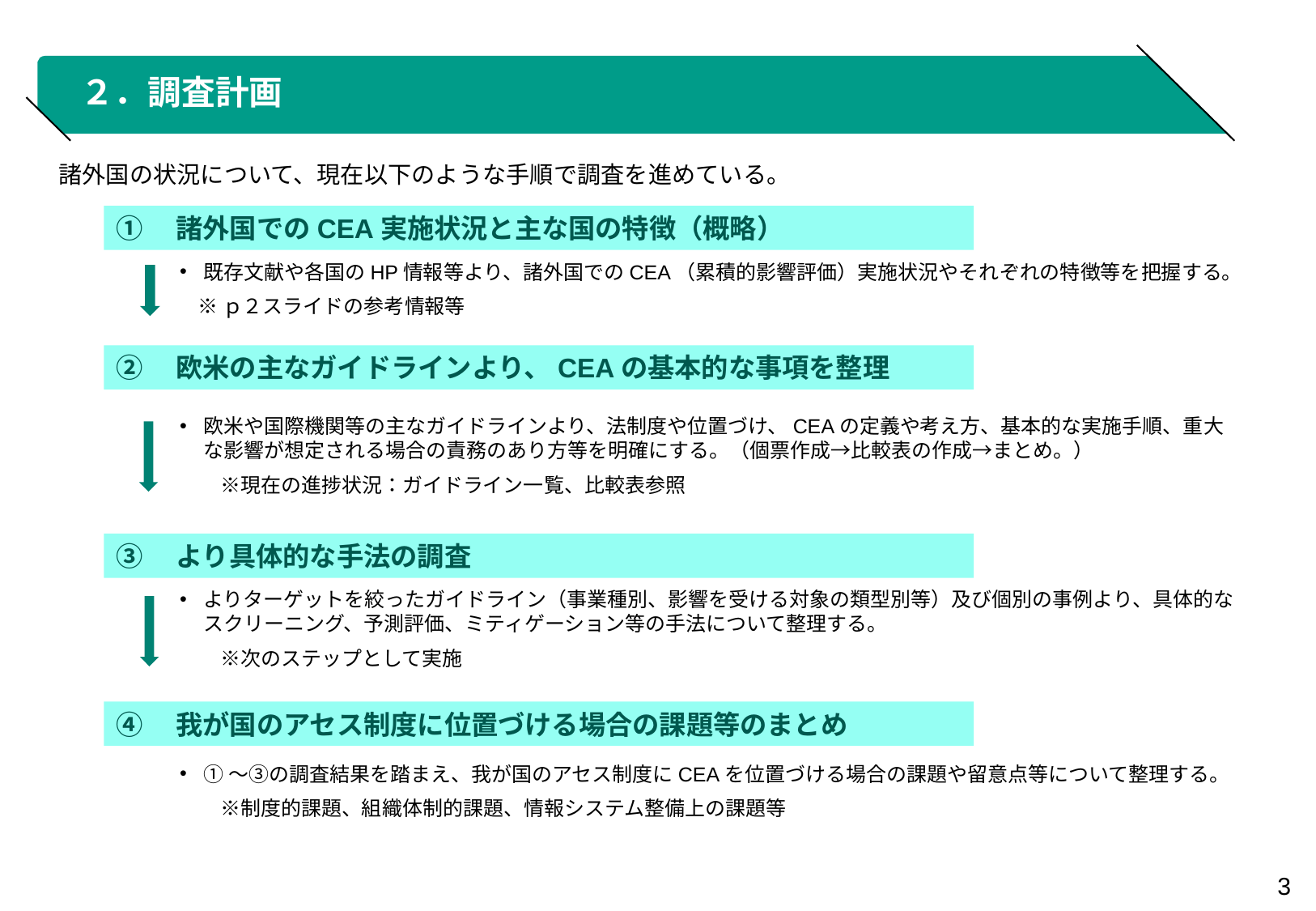

# ２．調査計画
諸外国の状況について、現在以下のような手順で調査を進めている。
①　諸外国でのCEA実施状況と主な国の特徴（概略）
既存文献や各国のHP情報等より、諸外国でのCEA（累積的影響評価）実施状況やそれぞれの特徴等を把握する。
    ※ｐ２スライドの参考情報等

②　欧米の主なガイドラインより、CEAの基本的な事項を整理
欧米や国際機関等の主なガイドラインより、法制度や位置づけ、CEAの定義や考え方、基本的な実施手順、重大な影響が想定される場合の責務のあり方等を明確にする。（個票作成→比較表の作成→まとめ。）
　　※現在の進捗状況：ガイドライン一覧、比較表参照

③　より具体的な手法の調査
よりターゲットを絞ったガイドライン（事業種別、影響を受ける対象の類型別等）及び個別の事例より、具体的なスクリーニング、予測評価、ミティゲーション等の手法について整理する。
　　※次のステップとして実施

④　我が国のアセス制度に位置づける場合の課題等のまとめ
①～③の調査結果を踏まえ、我が国のアセス制度にCEAを位置づける場合の課題や留意点等について整理する。
　　※制度的課題、組織体制的課題、情報システム整備上の課題等